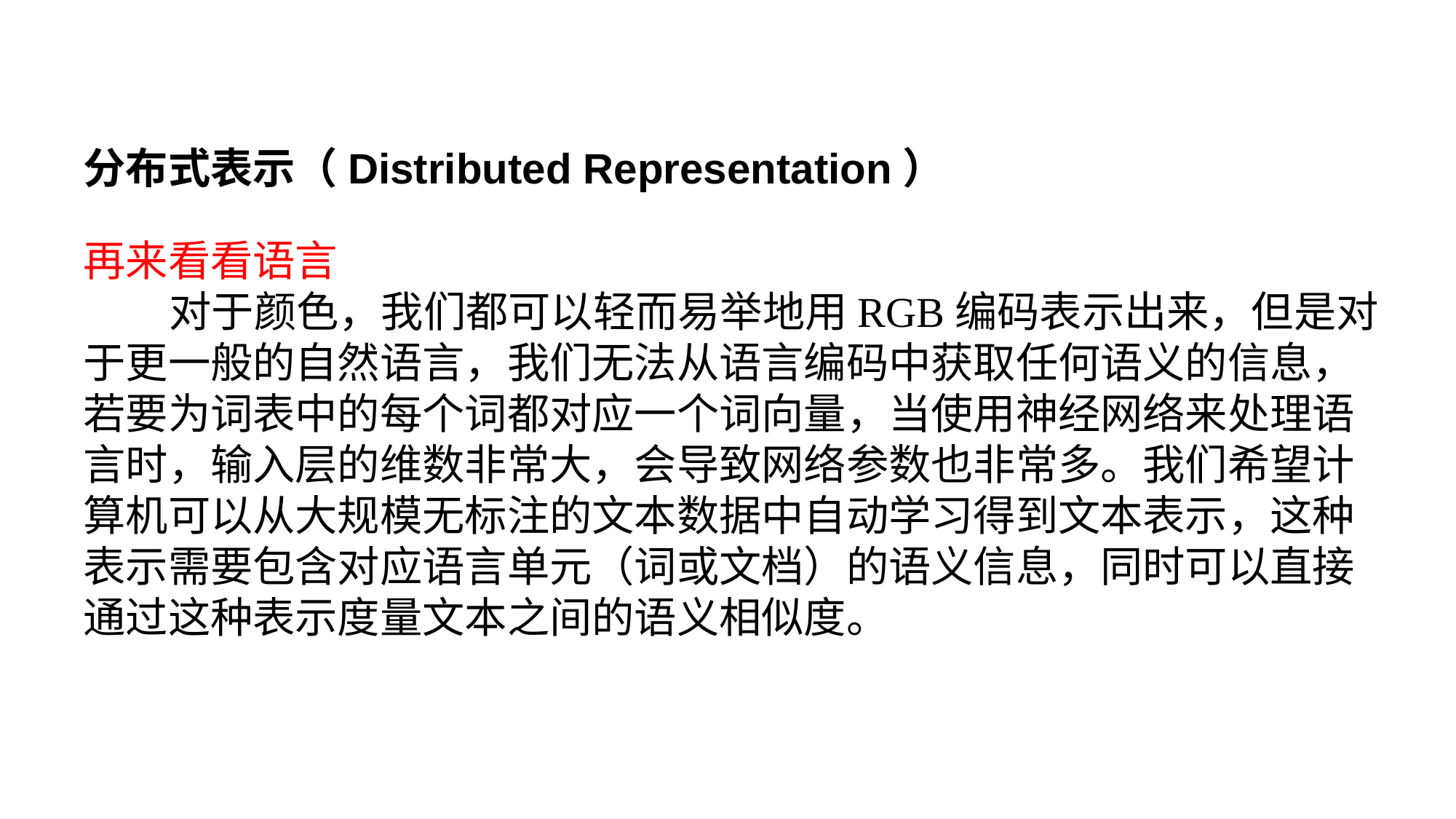

分布式表示（Distributed Representation）
再来看看语言
        对于颜色，我们都可以轻而易举地用RGB编码表示出来，但是对于更一般的自然语言，我们无法从语言编码中获取任何语义的信息，若要为词表中的每个词都对应一个词向量，当使用神经网络来处理语言时，输入层的维数非常大，会导致网络参数也非常多。我们希望计算机可以从大规模无标注的文本数据中自动学习得到文本表示，这种表示需要包含对应语言单元（词或文档）的语义信息，同时可以直接通过这种表示度量文本之间的语义相似度。